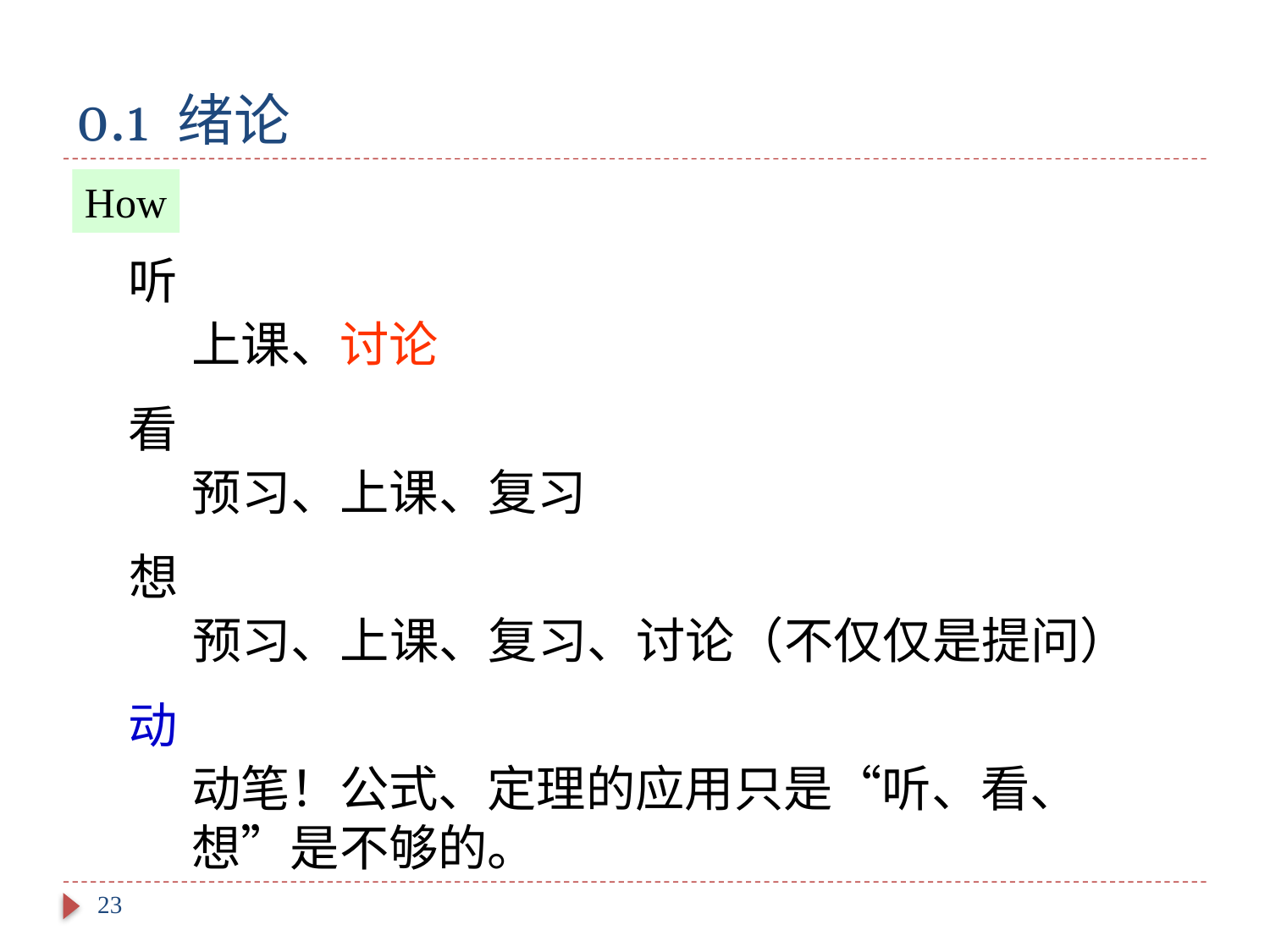

# 0.1 绪论
How
听
上课、讨论
看
预习、上课、复习
想
预习、上课、复习、讨论（不仅仅是提问）
动
动笔！公式、定理的应用只是“听、看、想”是不够的。
23